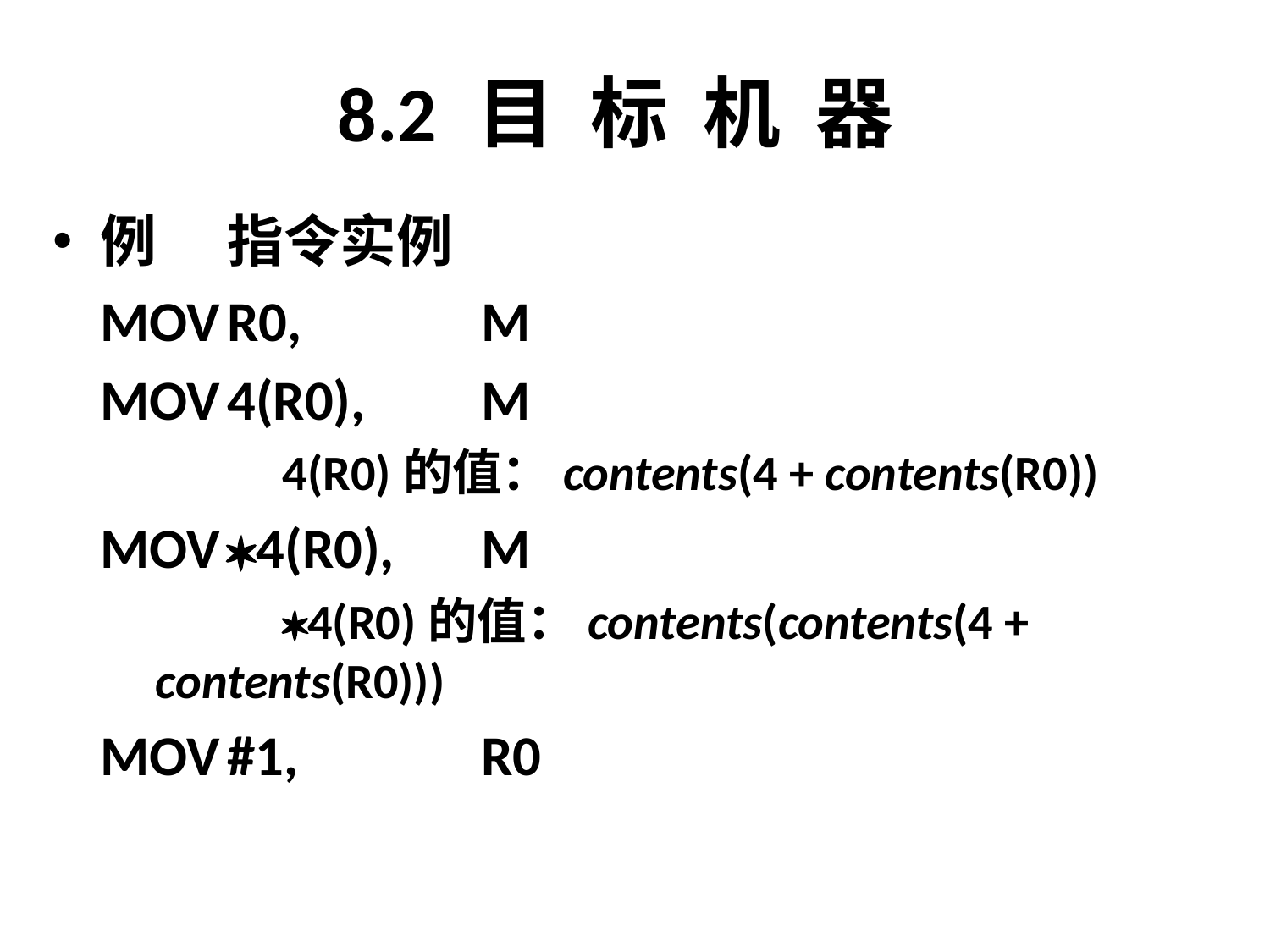

# 8.2 目  标  机  器
例	指令实例
	MOV	R0,		M
	MOV	4(R0),	M
		4(R0)的值：contents(4 + contents(R0))
	MOV	∗4(R0),	M
		∗4(R0)的值：contents(contents(4 + contents(R0)))
	MOV	#1,		R0